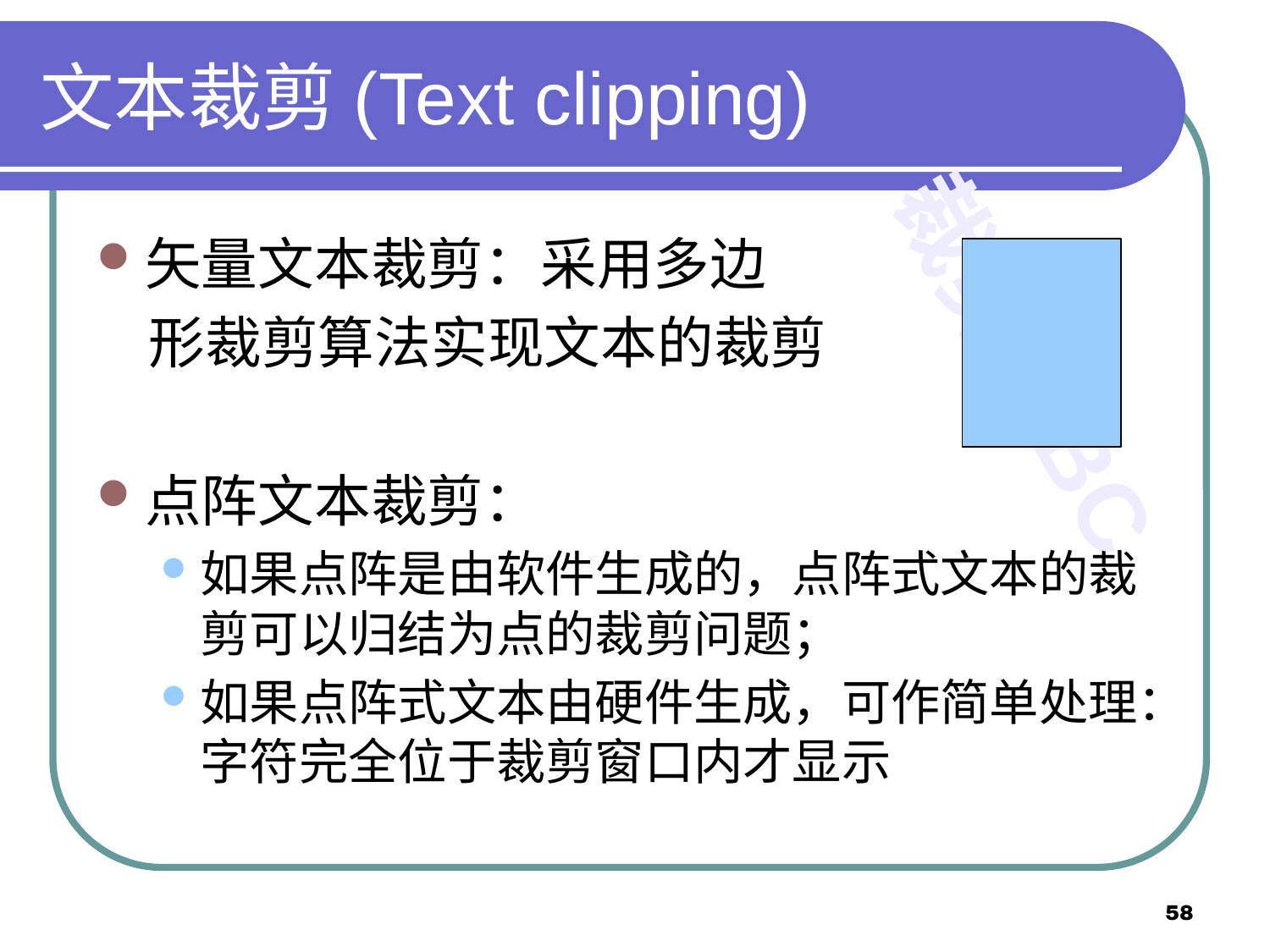

# 文本裁剪(Text clipping)

裁剪ABC
矢量文本裁剪：采用多边
   形裁剪算法实现文本的裁剪

点阵文本裁剪：
如果点阵是由软件生成的，点阵式文本的裁剪可以归结为点的裁剪问题；
如果点阵式文本由硬件生成，可作简单处理：字符完全位于裁剪窗口内才显示
58